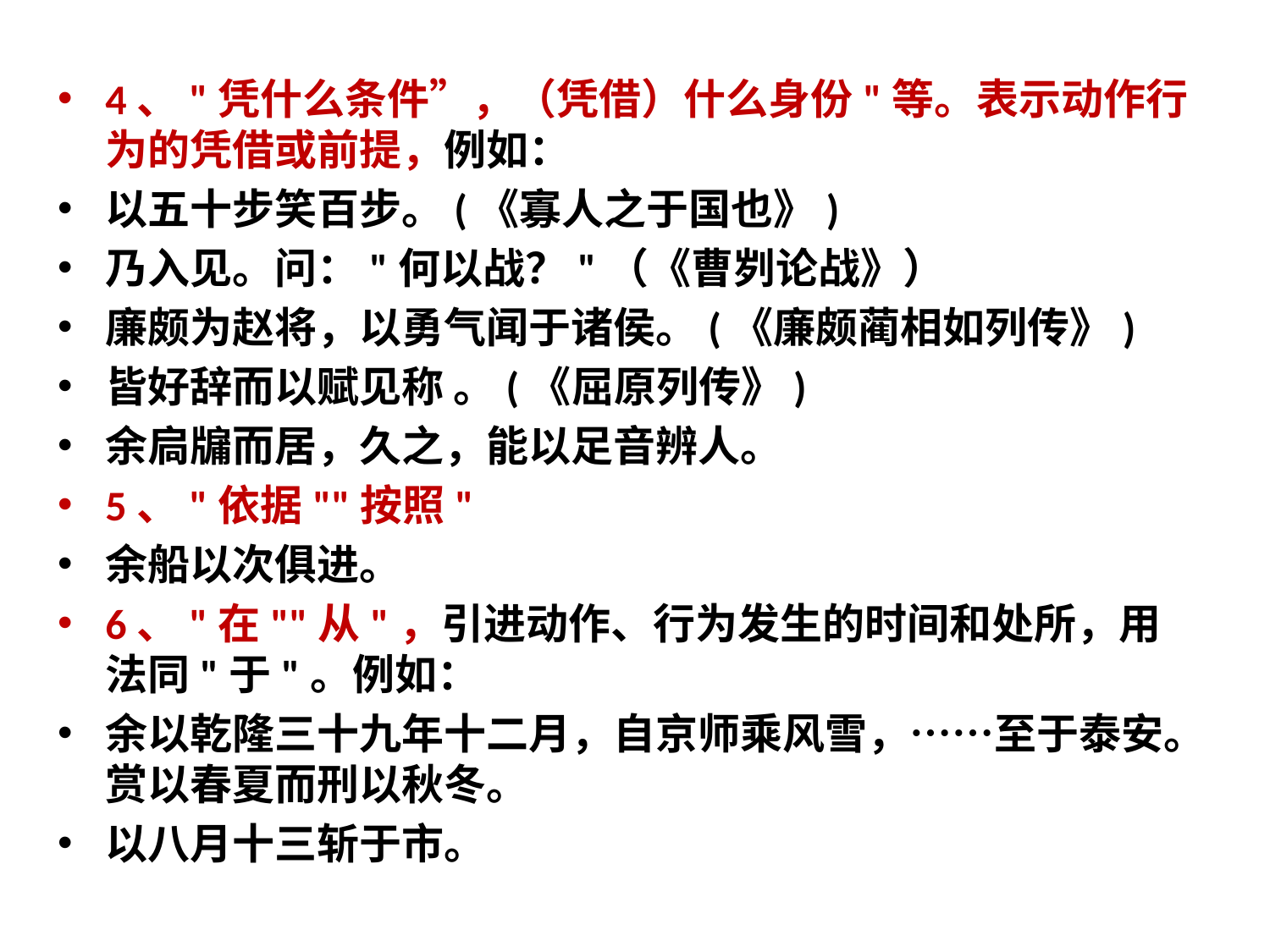

4、"凭什么条件”，（凭借）什么身份"等。表示动作行为的凭借或前提，例如：
以五十步笑百步。(《寡人之于国也》)
乃入见。问："何以战？"（《曹刿论战》）
廉颇为赵将，以勇气闻于诸侯。(《廉颇蔺相如列传》)
皆好辞而以赋见称 。(《屈原列传》)
余扃牖而居，久之，能以足音辨人。
5、"依据""按照"
余船以次俱进。
6、"在""从"，引进动作、行为发生的时间和处所，用法同"于"。例如：
余以乾隆三十九年十二月，自京师乘风雪，……至于泰安。赏以春夏而刑以秋冬。
以八月十三斩于市。